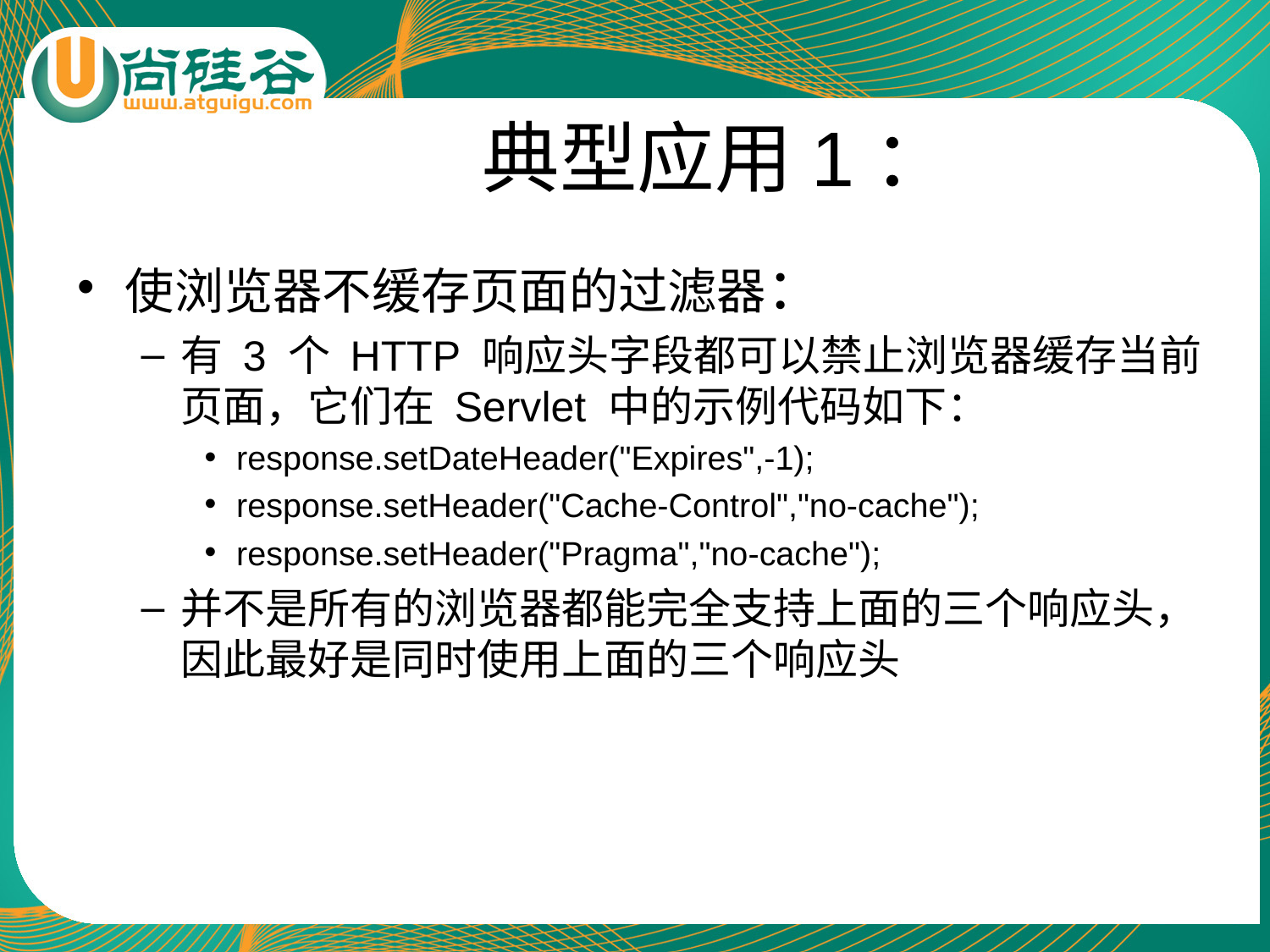

# 典型应用1：
使浏览器不缓存页面的过滤器：
有 3 个 HTTP 响应头字段都可以禁止浏览器缓存当前页面，它们在 Servlet 中的示例代码如下：
response.setDateHeader("Expires",-1);
response.setHeader("Cache-Control","no-cache");
response.setHeader("Pragma","no-cache");
并不是所有的浏览器都能完全支持上面的三个响应头，因此最好是同时使用上面的三个响应头